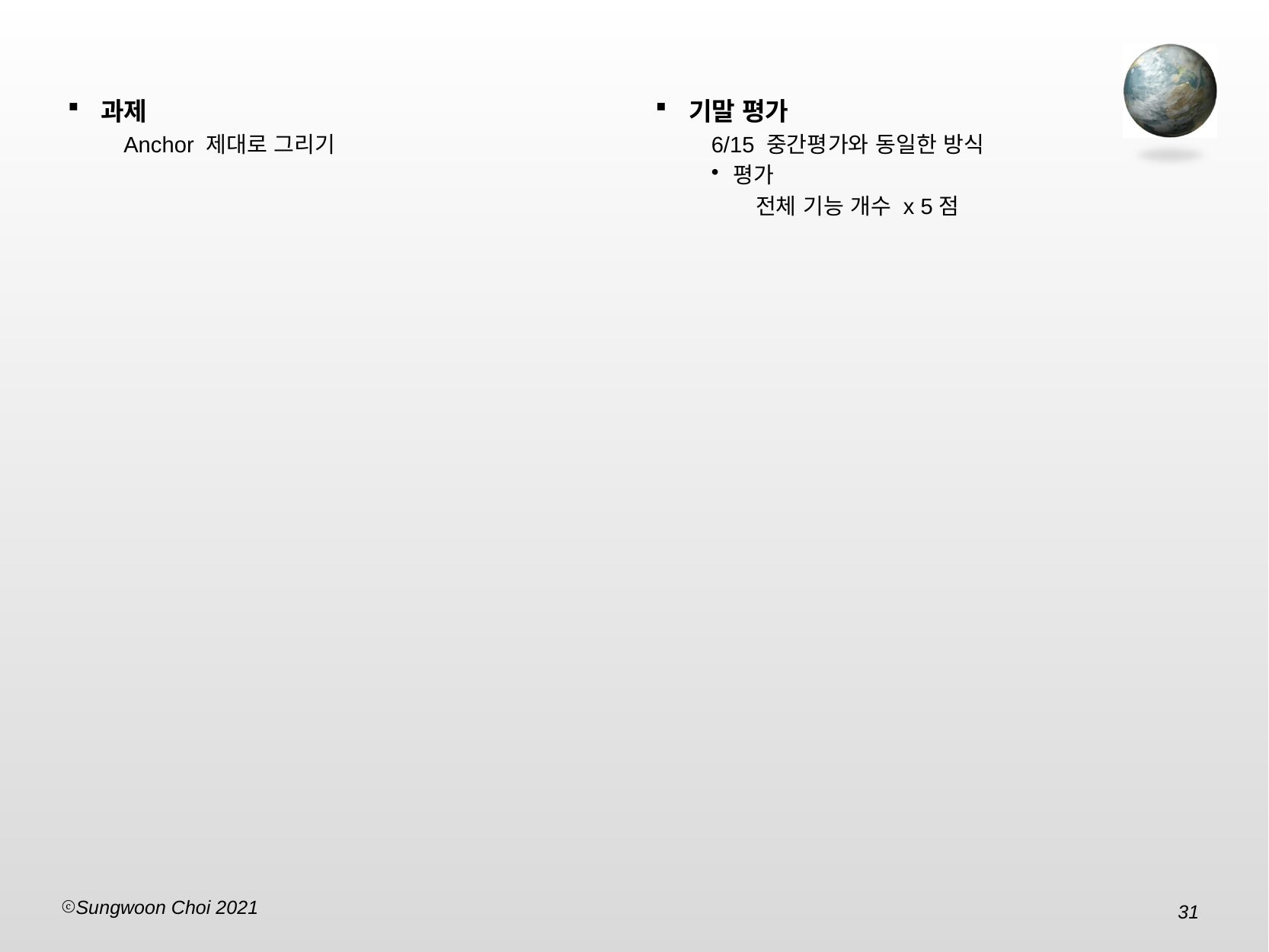

과제
Anchor 제대로 그리기
기말 평가
6/15 중간평가와 동일한 방식
평가
전체 기능 개수 x 5점
Sungwoon Choi 2021
31